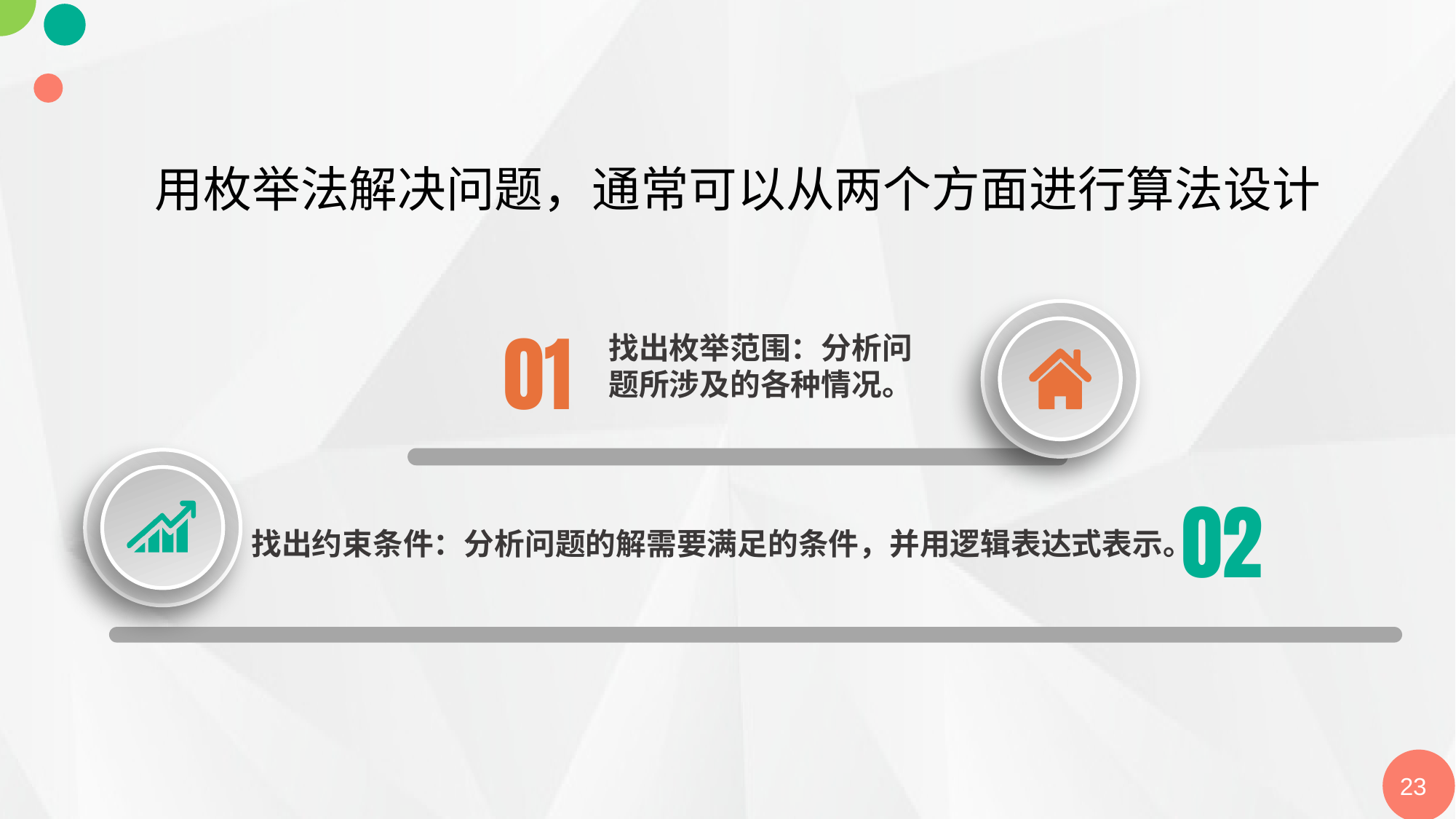

用枚举法解决问题，通常可以从两个方面进行算法设计

01
找出枚举范围：分析问题所涉及的各种情况。

02
找出约束条件：分析问题的解需要满足的条件，并用逻辑表达式表示。